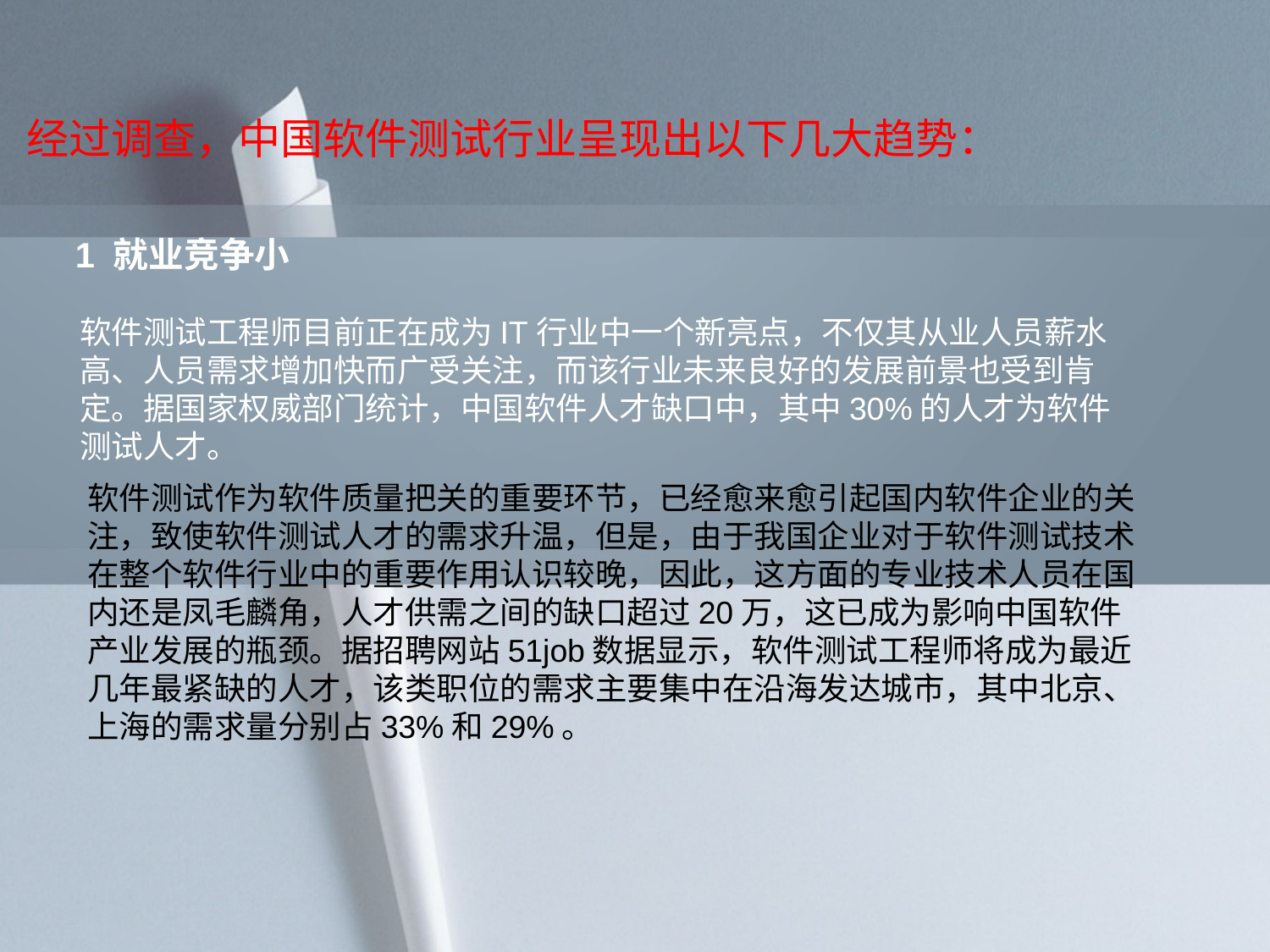

经过调查，中国软件测试行业呈现出以下几大趋势：
1 就业竞争小
软件测试工程师目前正在成为IT行业中一个新亮点，不仅其从业人员薪水高、人员需求增加快而广受关注，而该行业未来良好的发展前景也受到肯定。据国家权威部门统计，中国软件人才缺口中，其中30%的人才为软件测试人才。

软件测试作为软件质量把关的重要环节，已经愈来愈引起国内软件企业的关注，致使软件测试人才的需求升温，但是，由于我国企业对于软件测试技术在整个软件行业中的重要作用认识较晚，因此，这方面的专业技术人员在国内还是凤毛麟角，人才供需之间的缺口超过20万，这已成为影响中国软件产业发展的瓶颈。据招聘网站51job数据显示，软件测试工程师将成为最近几年最紧缺的人才，该类职位的需求主要集中在沿海发达城市，其中北京、上海的需求量分别占33%和29%。